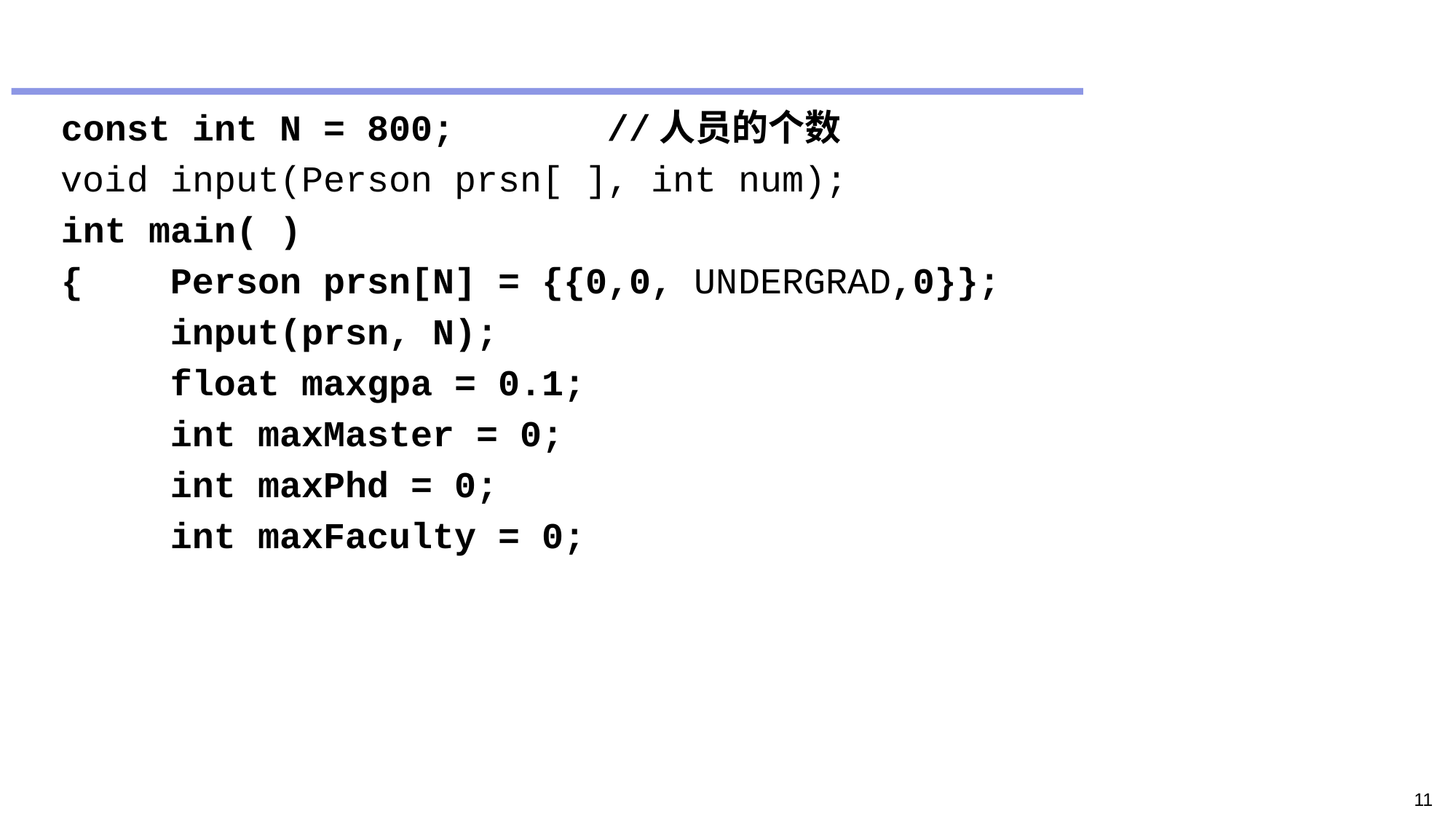

#
const int N = 800;		//人员的个数
void input(Person prsn[ ], int num);
int main( )
{	Person prsn[N] = {{0,0, UNDERGRAD,0}};
	input(prsn, N);
	float maxgpa = 0.1;
	int maxMaster = 0;
	int maxPhd = 0;
	int maxFaculty = 0;

11